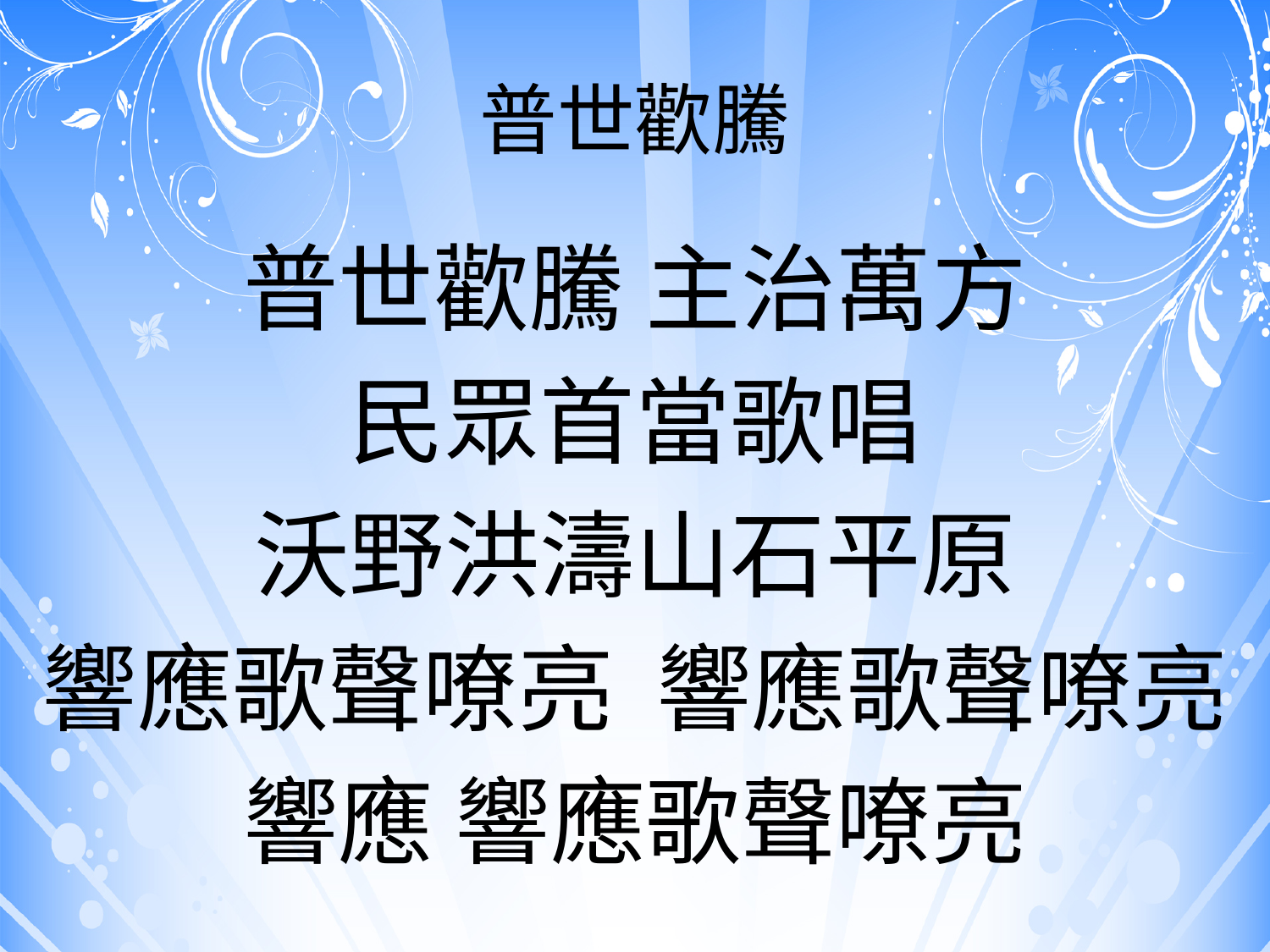

# 普世歡騰
普世歡騰 主治萬方
民眾首當歌唱
沃野洪濤山石平原
響應歌聲嘹亮  響應歌聲嘹亮
響應 響應歌聲嘹亮